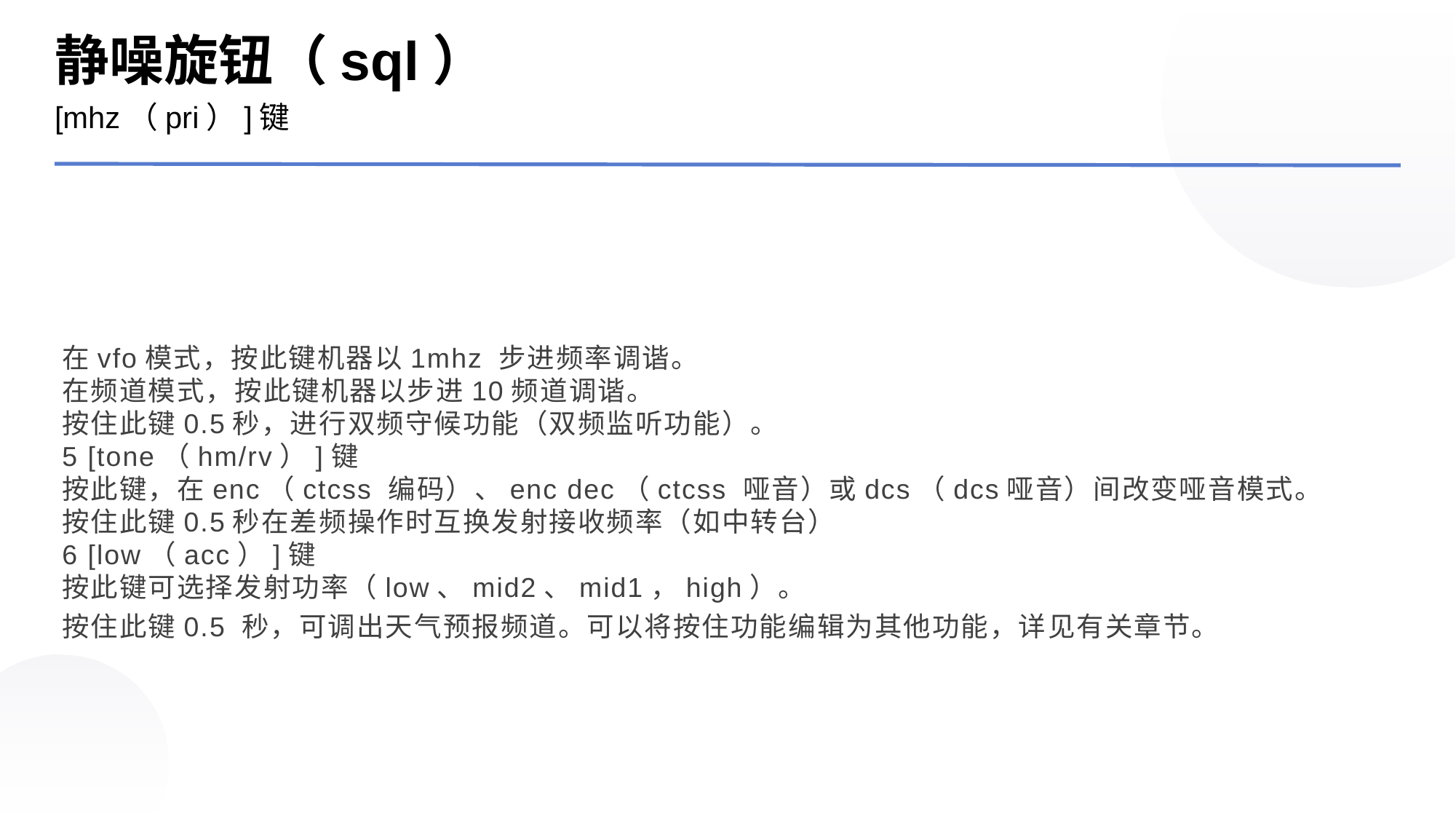

静噪旋钮（sql）
[mhz（pri）]键
在vfo模式，按此键机器以1mhz 步进频率调谐。
在频道模式，按此键机器以步进10频道调谐。
按住此键0.5秒，进行双频守候功能（双频监听功能）。
5 [tone（hm/rv）]键
按此键，在enc（ctcss 编码）、enc dec（ctcss 哑音）或dcs（dcs哑音）间改变哑音模式。
按住此键0.5秒在差频操作时互换发射接收频率（如中转台）
6 [low（acc）]键
按此键可选择发射功率（low、mid2、mid1，high）。
按住此键0.5 秒，可调出天气预报频道。可以将按住功能编辑为其他功能，详见有关章节。